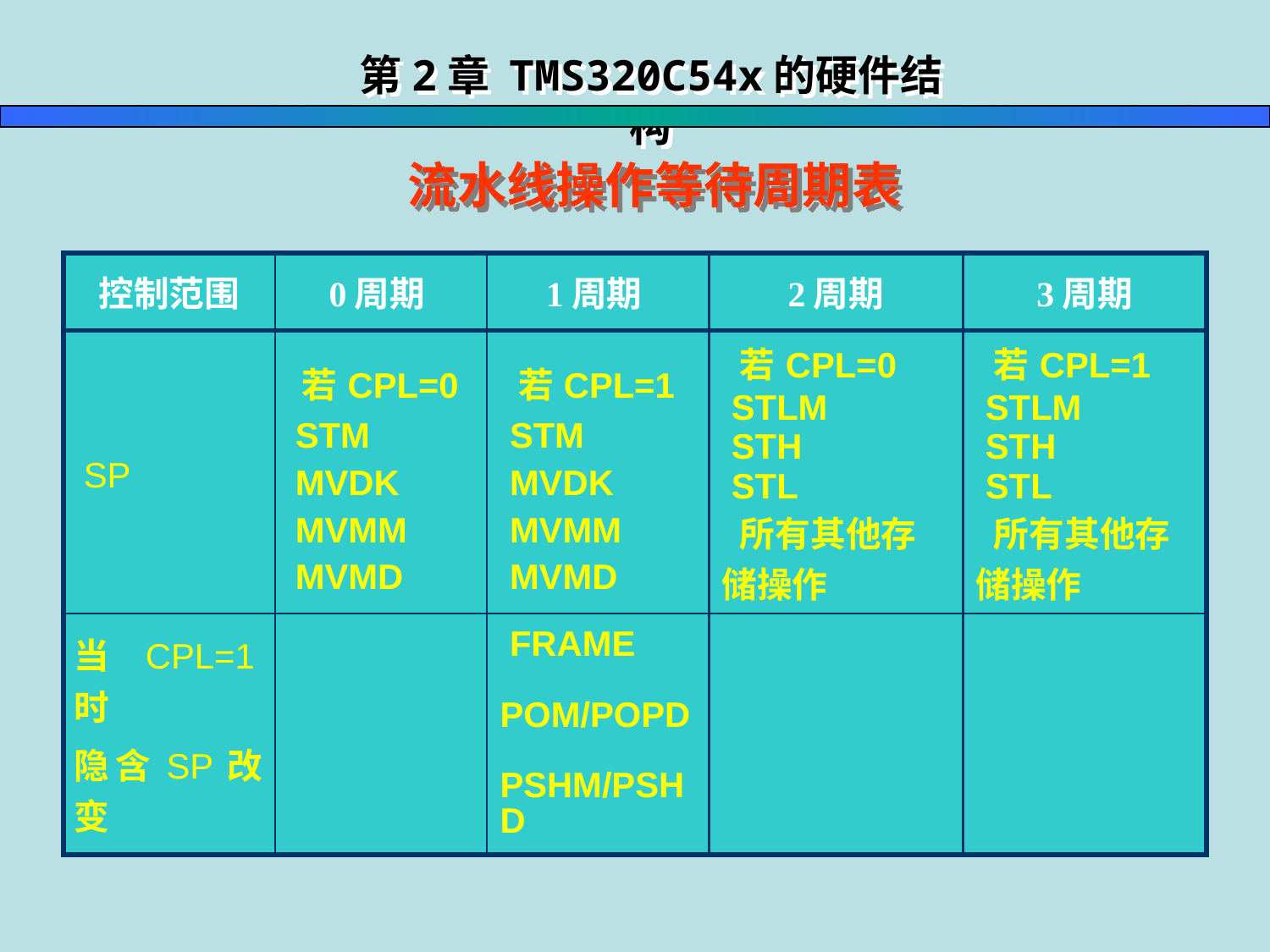

第2章 TMS320C54x的硬件结构

流水线操作等待周期表
| 控制范围 | 0周期 | 1周期 | 2周期 | 3周期 |
| --- | --- | --- | --- | --- |
| SP | 若CPL=0 STM MVDK MVMM MVMD | 若CPL=1 STM MVDK MVMM MVMD | 若CPL=0 STLM STH STL 所有其他存储操作 | 若CPL=1 STLM STH STL 所有其他存储操作 |
| 当CPL=1时 隐含SP改变 |  | FRAME POM/POPD PSHM/PSHD |  |  |
172